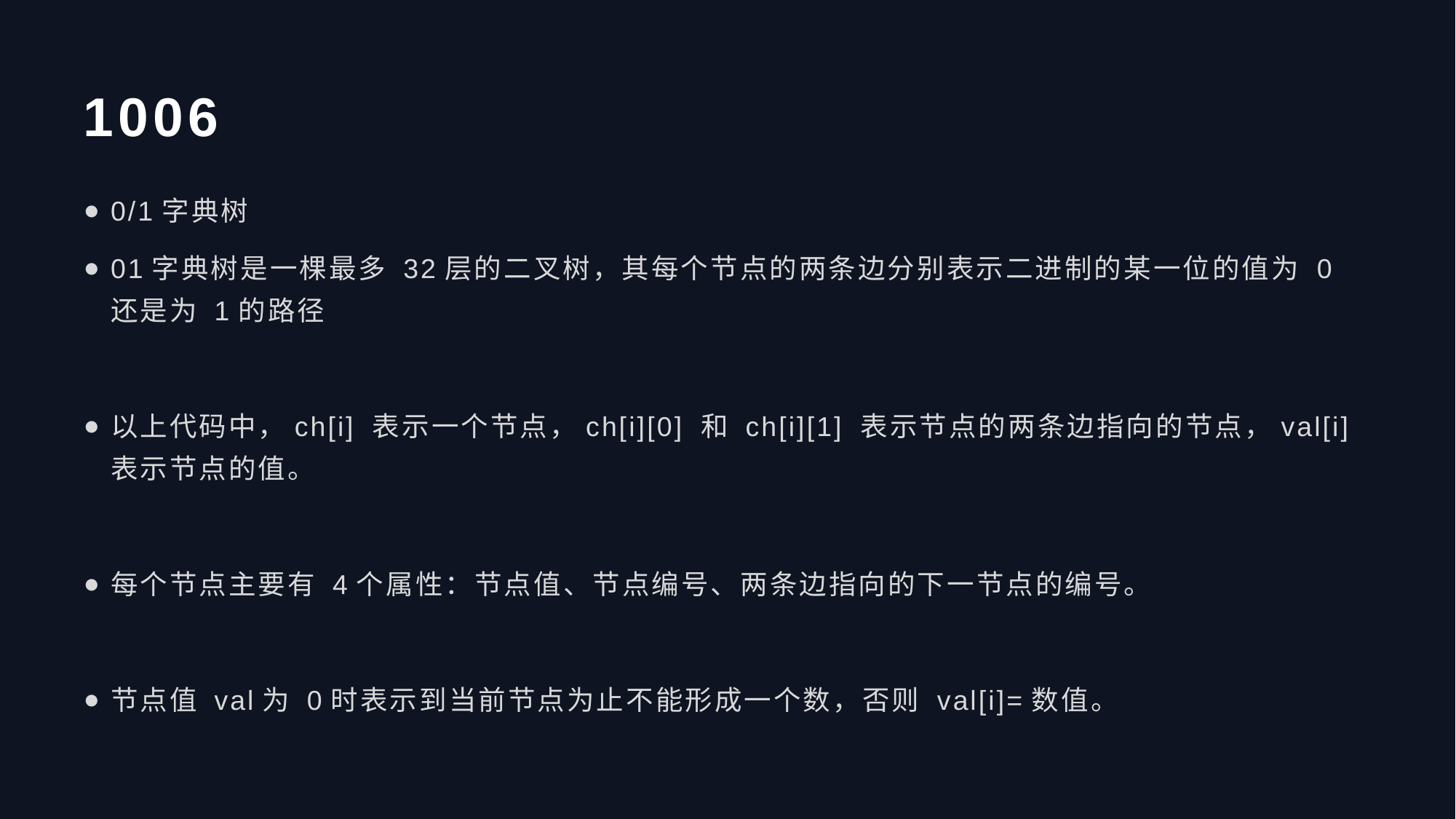

# 1006
0/1字典树
01字典树是一棵最多 32层的二叉树，其每个节点的两条边分别表示二进制的某一位的值为 0 还是为 1的路径

以上代码中，ch[i] 表示一个节点，ch[i][0] 和 ch[i][1] 表示节点的两条边指向的节点，val[i] 表示节点的值。

每个节点主要有 4个属性：节点值、节点编号、两条边指向的下一节点的编号。

节点值 val为 0时表示到当前节点为止不能形成一个数，否则 val[i]=数值。